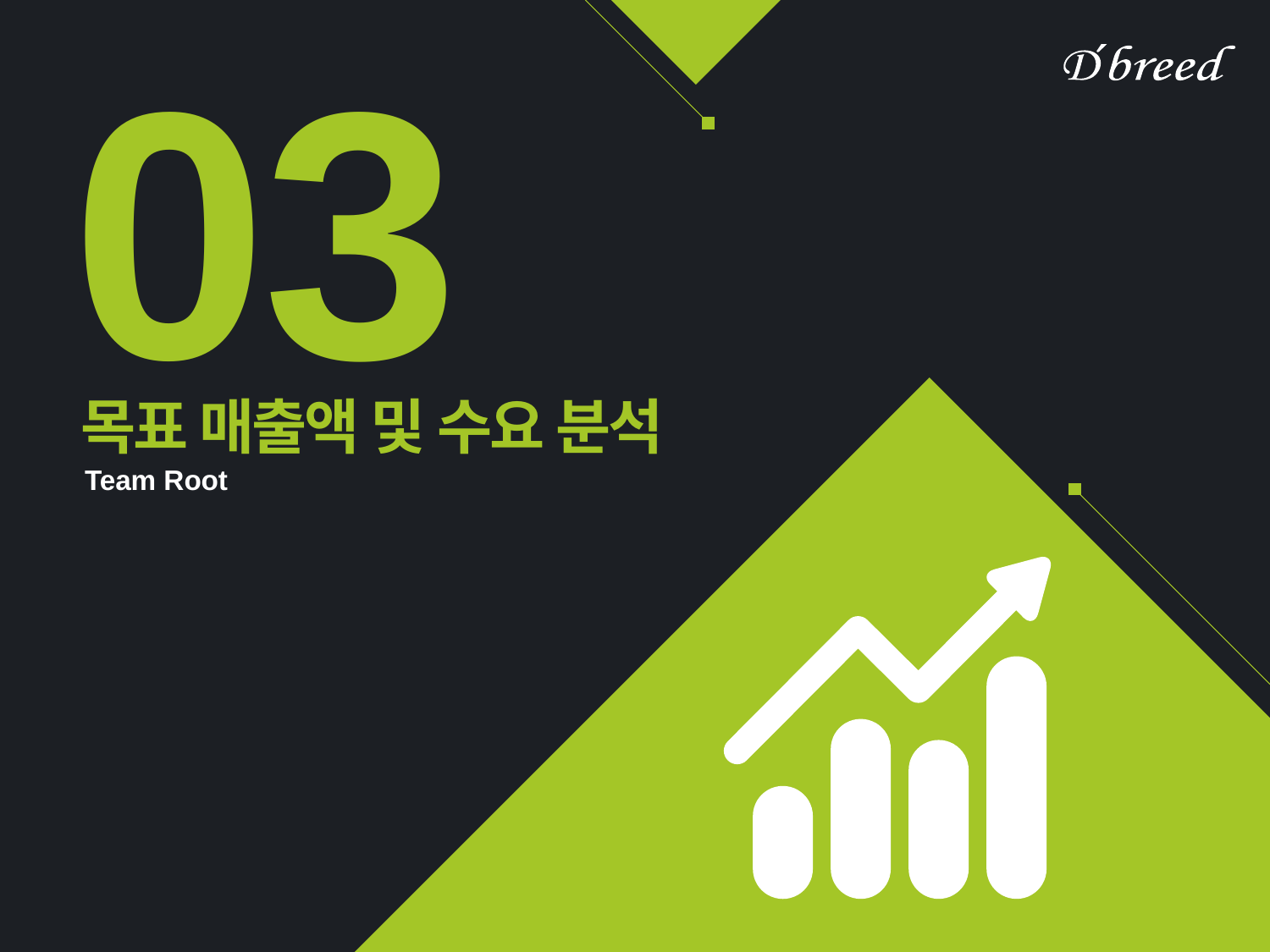

03
목표 매출액 및 수요 분석
Team Root